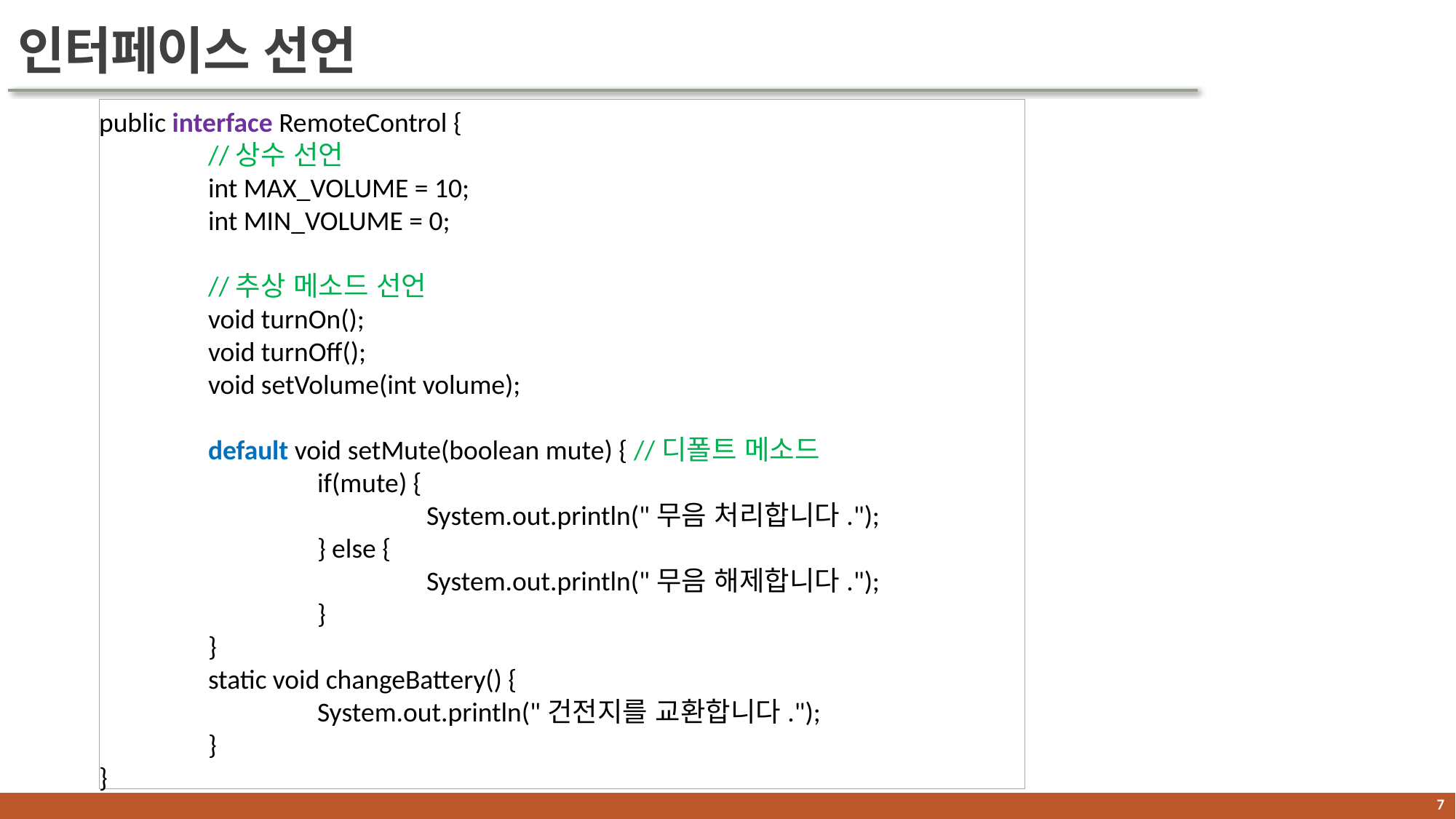

# 인터페이스 선언
public interface RemoteControl {
	//상수 선언
	int MAX_VOLUME = 10;
	int MIN_VOLUME = 0;

	//추상 메소드 선언
	void turnOn();
	void turnOff();
	void setVolume(int volume);

	default void setMute(boolean mute) { //디폴트 메소드
		if(mute) {
			System.out.println("무음 처리합니다.");
		} else {
			System.out.println("무음 해제합니다.");
		}
	}
	static void changeBattery() {
		System.out.println("건전지를 교환합니다.");
	}
}

7